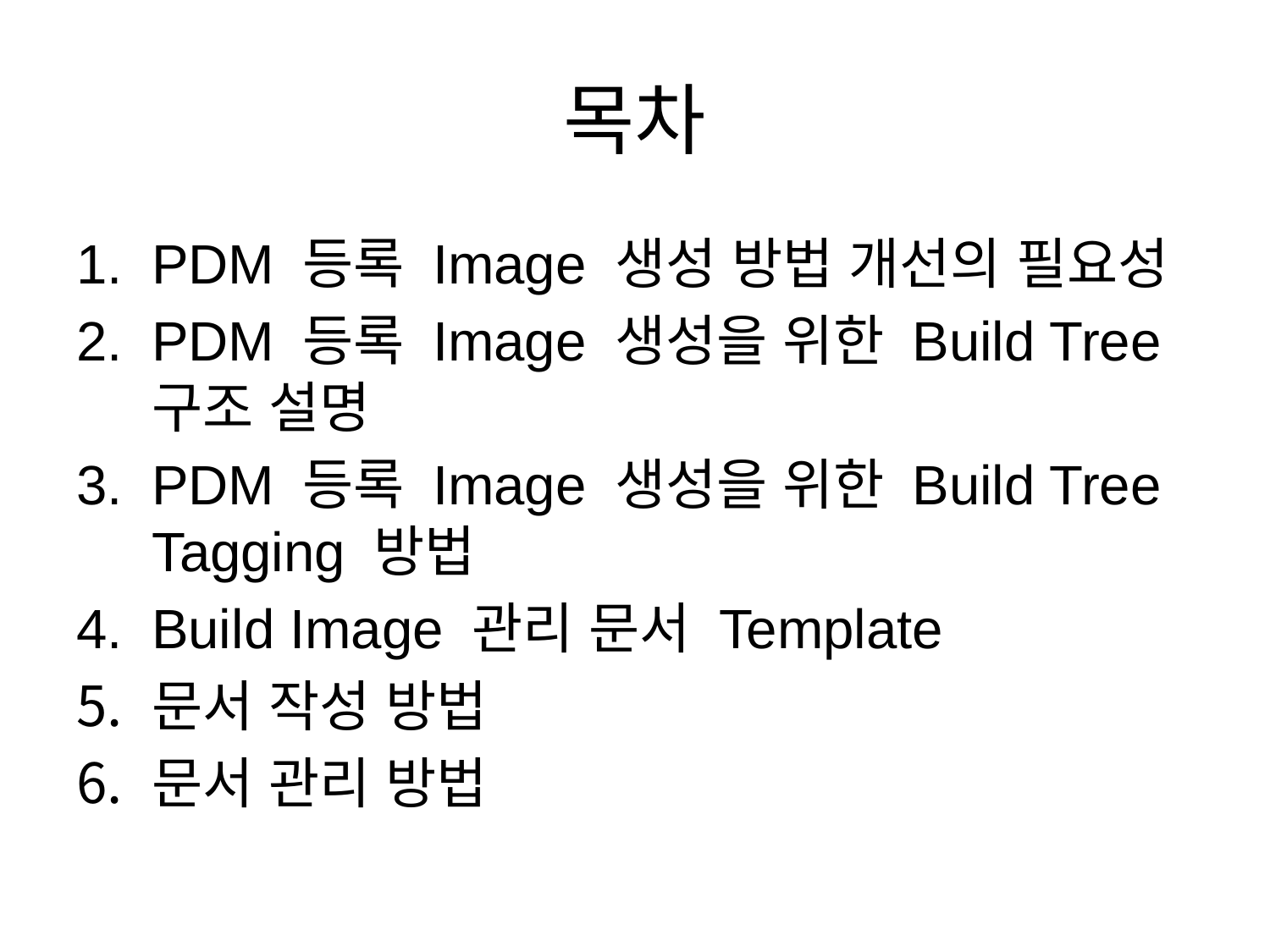

# 목차
PDM 등록 Image 생성 방법 개선의 필요성
PDM 등록 Image 생성을 위한 Build Tree
구조 설명
PDM 등록 Image 생성을 위한 Build Tree
Tagging 방법
Build Image 관리 문서 Template
문서 작성 방법
문서 관리 방법